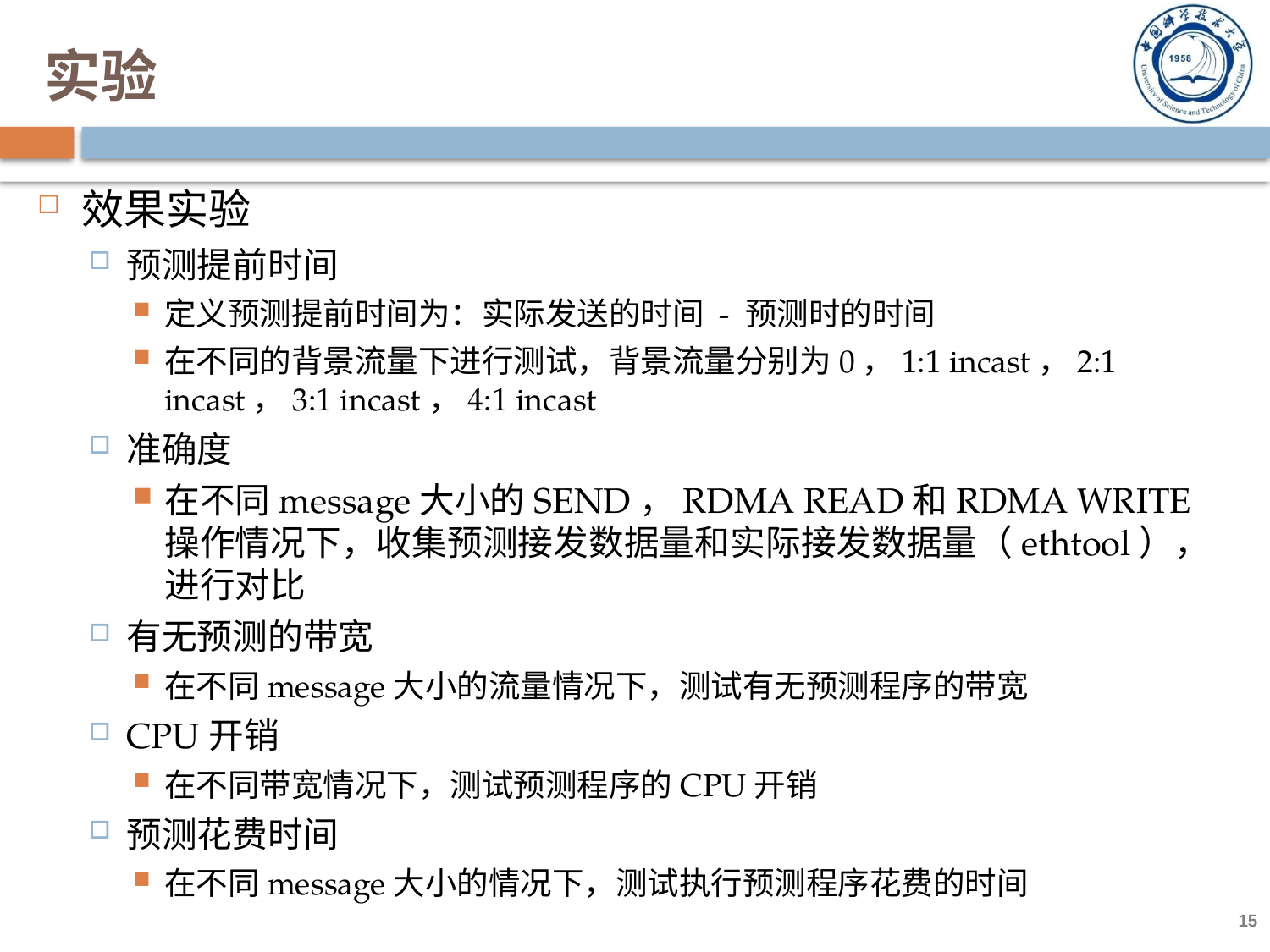

# 实验
效果实验
预测提前时间
定义预测提前时间为：实际发送的时间 - 预测时的时间
在不同的背景流量下进行测试，背景流量分别为0，1:1 incast，2:1 incast，3:1 incast，4:1 incast
准确度
在不同message大小的SEND，RDMA READ和RDMA WRITE操作情况下，收集预测接发数据量和实际接发数据量（ethtool），进行对比
有无预测的带宽
在不同message大小的流量情况下，测试有无预测程序的带宽
CPU开销
在不同带宽情况下，测试预测程序的CPU开销
预测花费时间
在不同message大小的情况下，测试执行预测程序花费的时间

15